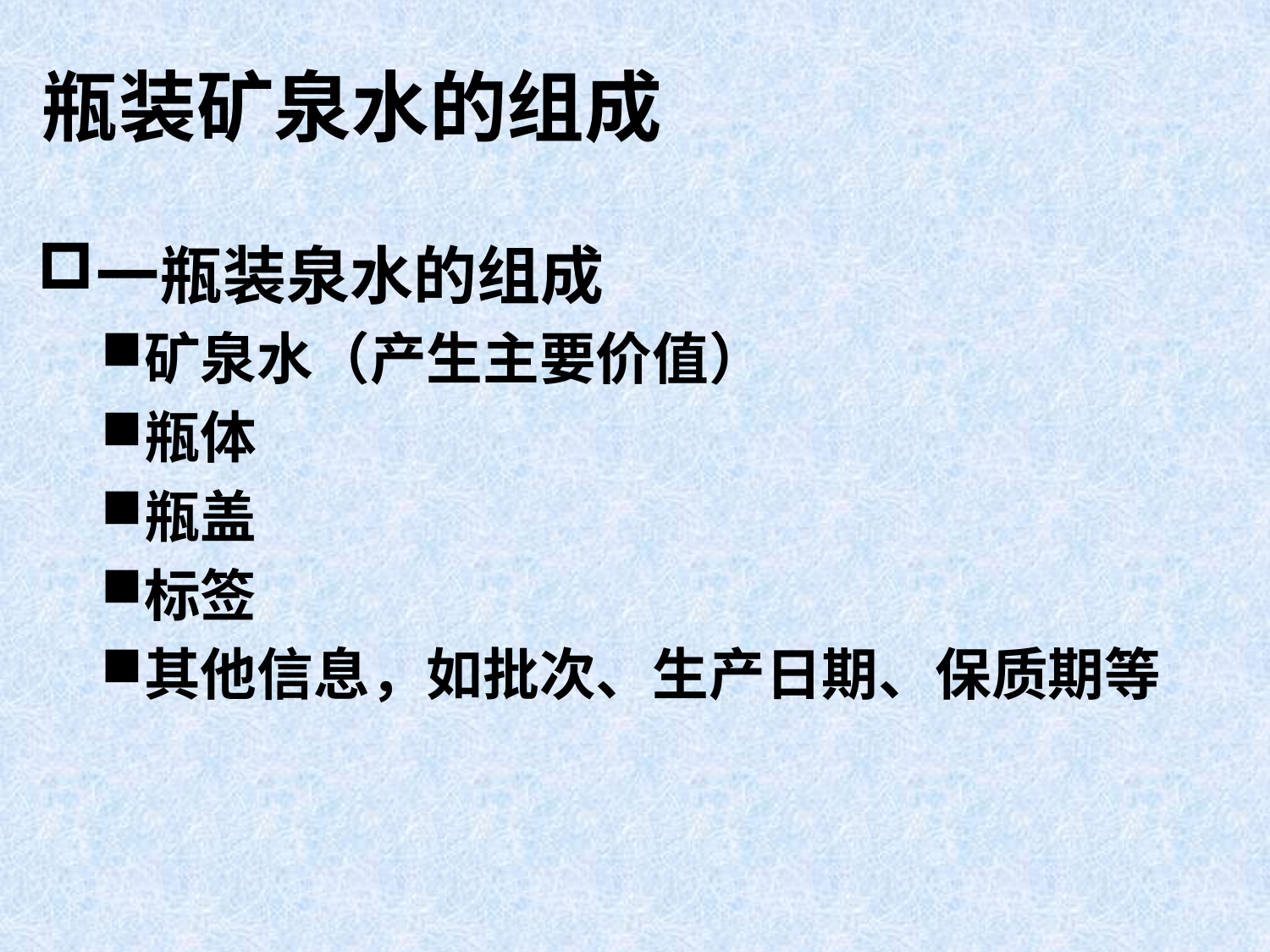

# 瓶装矿泉水的组成
一瓶装泉水的组成
矿泉水（产生主要价值）
瓶体
瓶盖
标签
其他信息，如批次、生产日期、保质期等